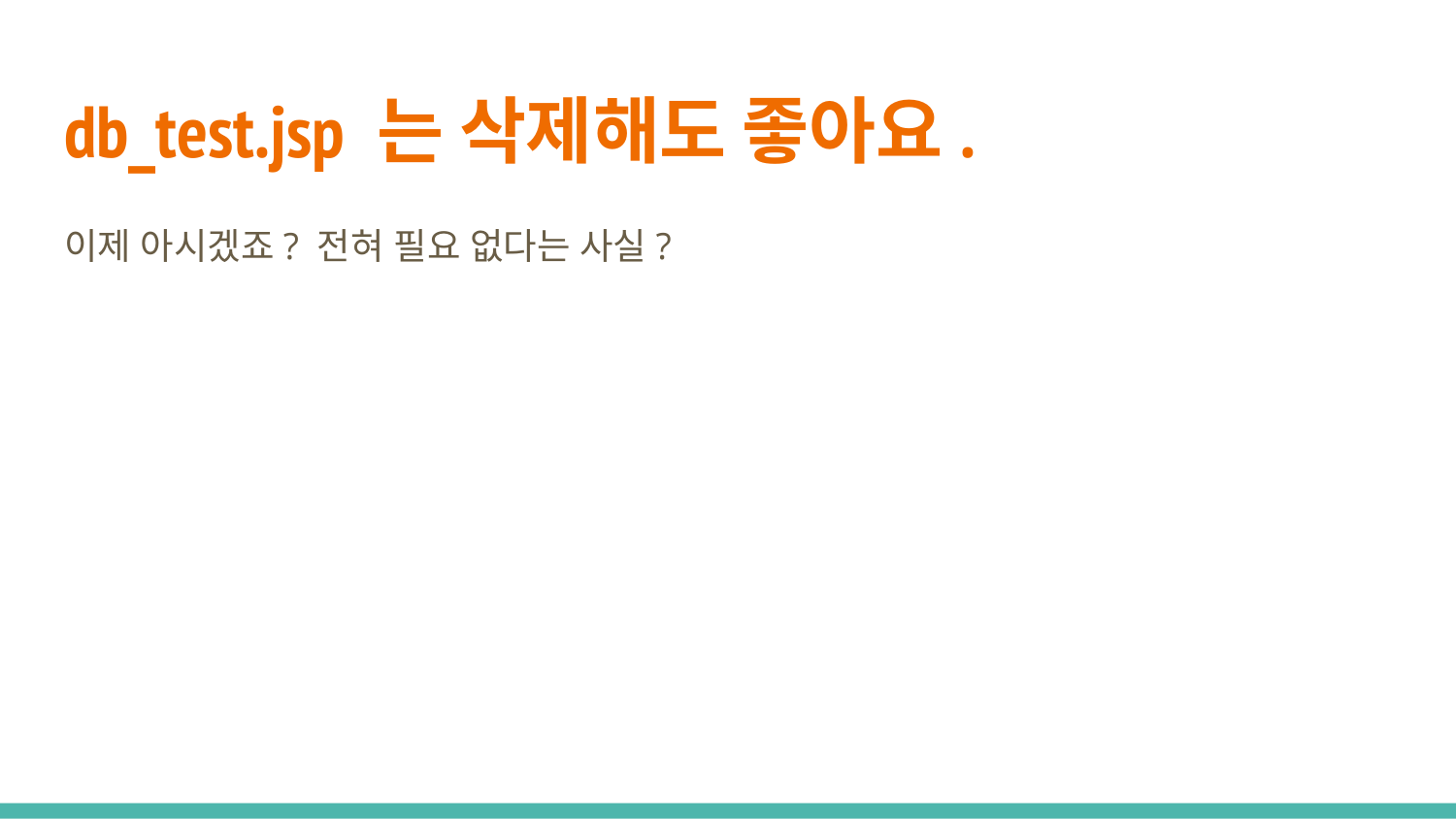

# db_test.jsp 는 삭제해도 좋아요.
이제 아시겠죠? 전혀 필요 없다는 사실?